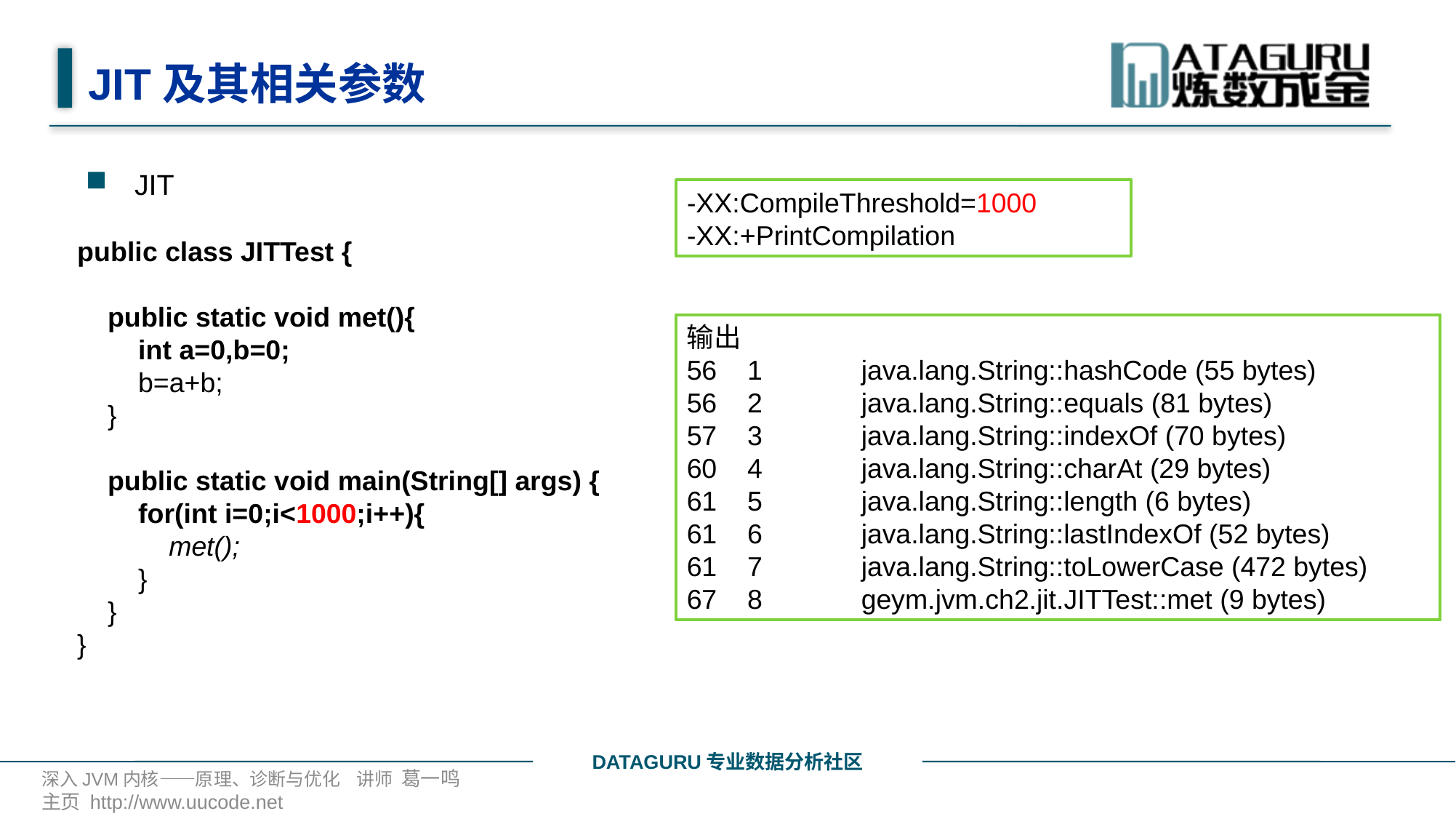

# JIT及其相关参数
JIT
-XX:CompileThreshold=1000
-XX:+PrintCompilation
public class JITTest {

    public static void met(){
        int a=0,b=0;
        b=a+b;
    }

    public static void main(String[] args) {
        for(int i=0;i<1000;i++){
            met();
        }
    }
}
输出
56    1             java.lang.String::hashCode (55 bytes)
56    2             java.lang.String::equals (81 bytes)
57    3             java.lang.String::indexOf (70 bytes)
60    4             java.lang.String::charAt (29 bytes)
61    5             java.lang.String::length (6 bytes)
61    6             java.lang.String::lastIndexOf (52 bytes)
61    7             java.lang.String::toLowerCase (472 bytes)
67    8             geym.jvm.ch2.jit.JITTest::met (9 bytes)